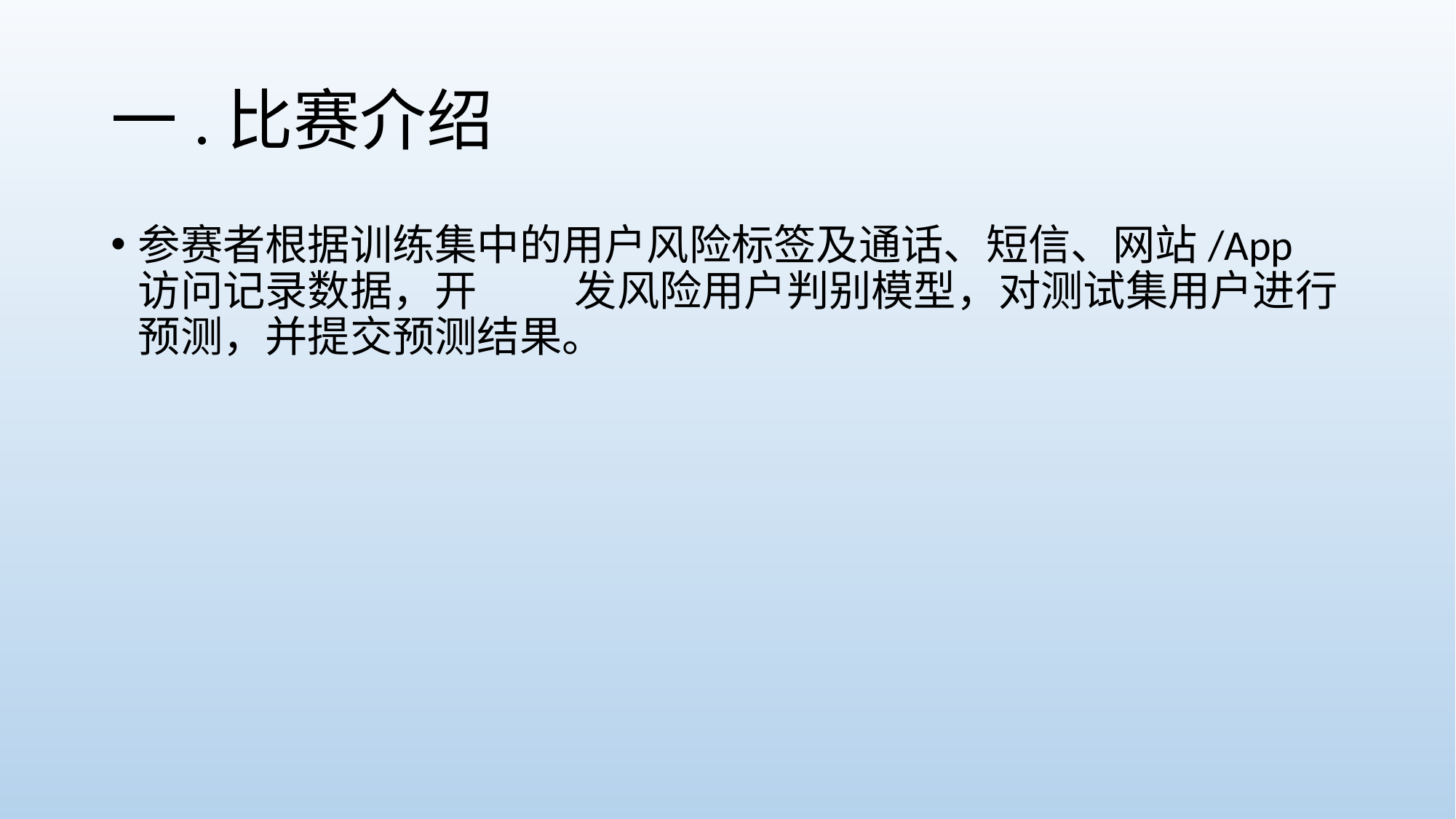

# 一.比赛介绍
参赛者根据训练集中的用户风险标签及通话、短信、网站/App访问记录数据，开	发风险用户判别模型，对测试集用户进行预测，并提交预测结果。